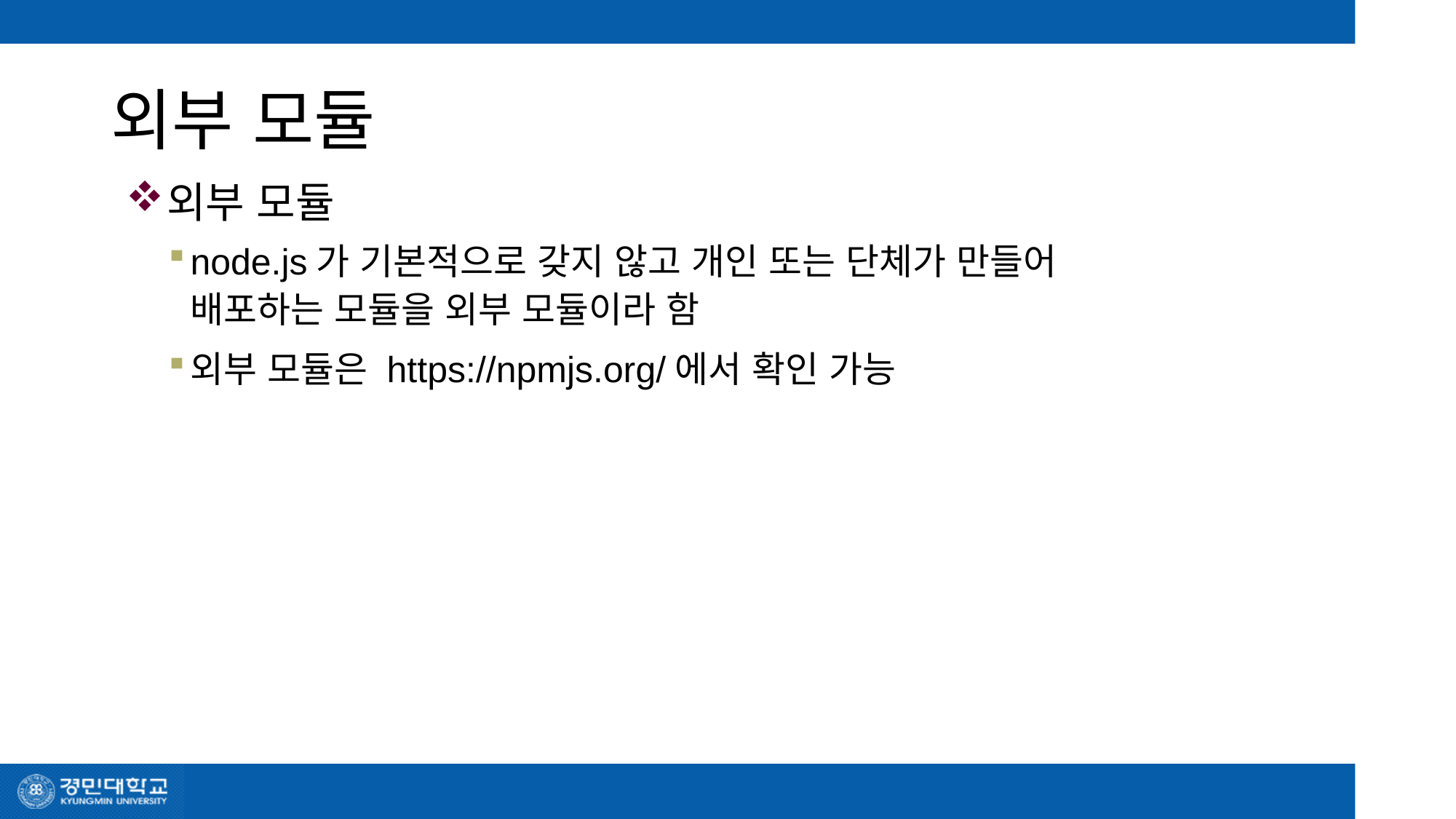

# 외부 모듈
외부 모듈
node.js가 기본적으로 갖지 않고 개인 또는 단체가 만들어 배포하는 모듈을 외부 모듈이라 함
외부 모듈은 https://npmjs.org/에서 확인 가능